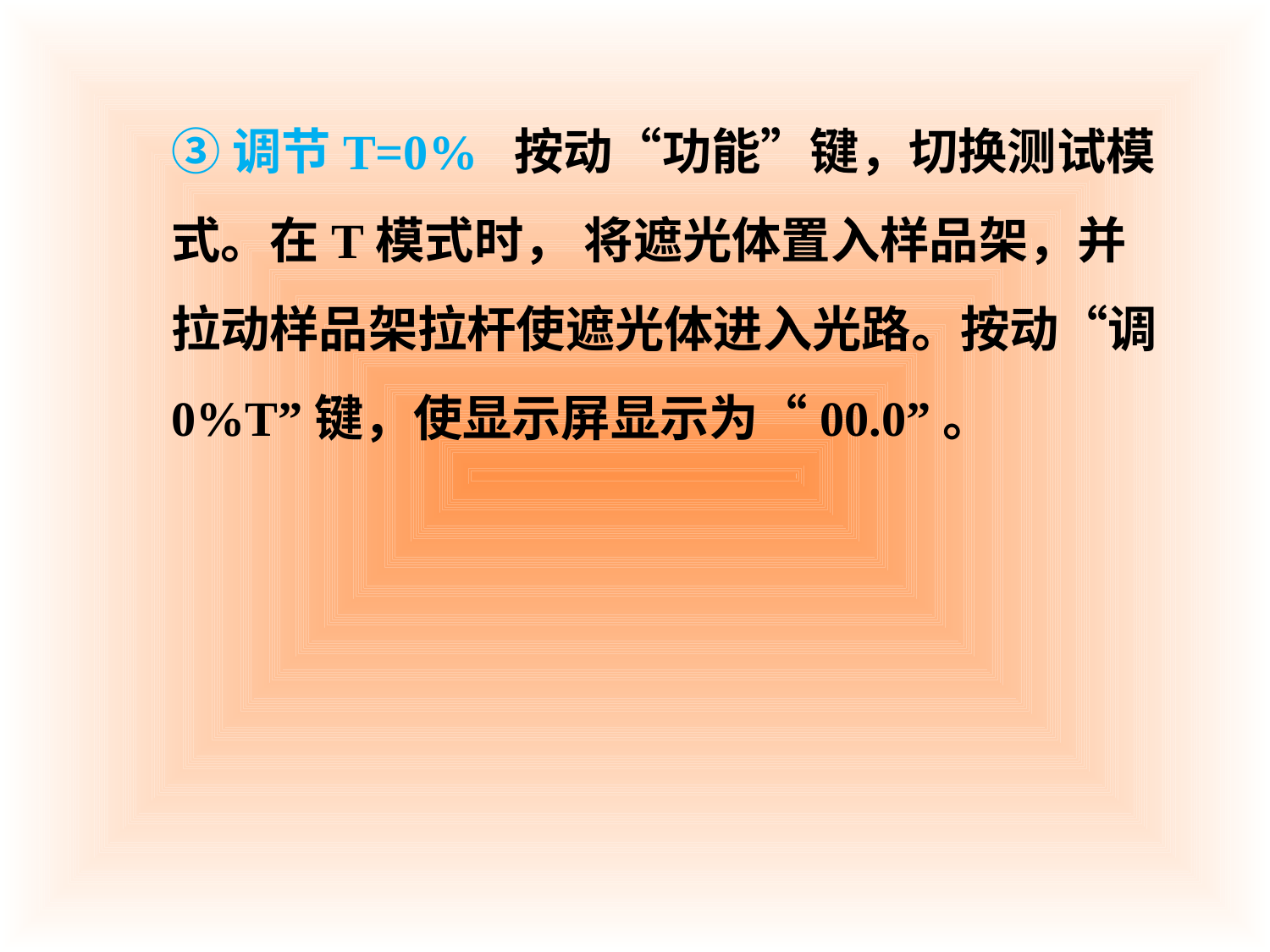

#
③调节T=0%  按动“功能”键，切换测试模式。在T模式时， 将遮光体置入样品架，并拉动样品架拉杆使遮光体进入光路。按动“调0%T”键，使显示屏显示为“00.0”。